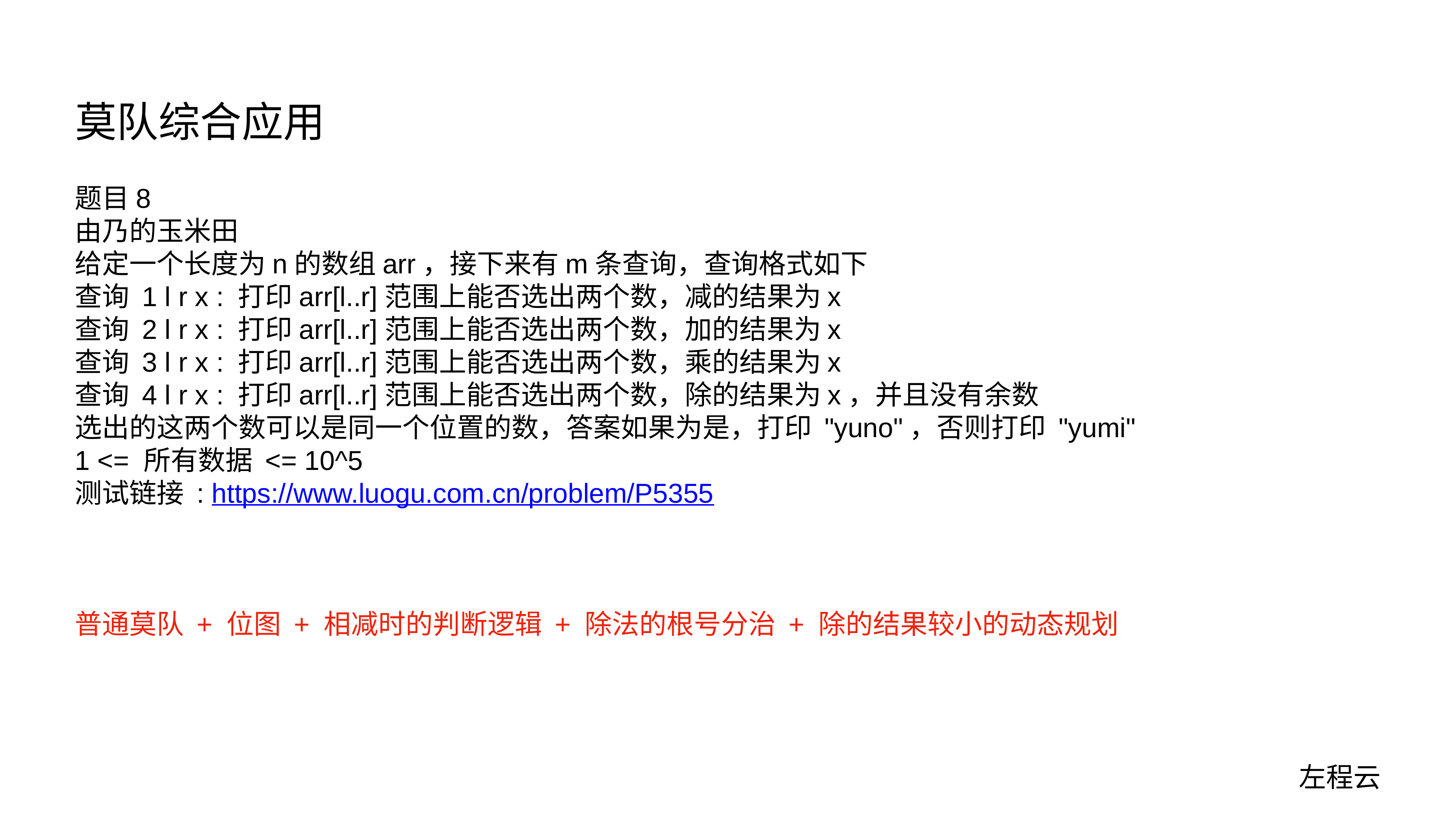

# 莫队综合应用
题目8
由乃的玉米田
给定一个长度为n的数组arr，接下来有m条查询，查询格式如下
查询 1 l r x : 打印arr[l..r]范围上能否选出两个数，减的结果为x
查询 2 l r x : 打印arr[l..r]范围上能否选出两个数，加的结果为x
查询 3 l r x : 打印arr[l..r]范围上能否选出两个数，乘的结果为x
查询 4 l r x : 打印arr[l..r]范围上能否选出两个数，除的结果为x，并且没有余数
选出的这两个数可以是同一个位置的数，答案如果为是，打印 "yuno"，否则打印 "yumi"
1 <= 所有数据 <= 10^5
测试链接 : https://www.luogu.com.cn/problem/P5355

普通莫队 + 位图 + 相减时的判断逻辑 + 除法的根号分治 + 除的结果较小的动态规划
左程云